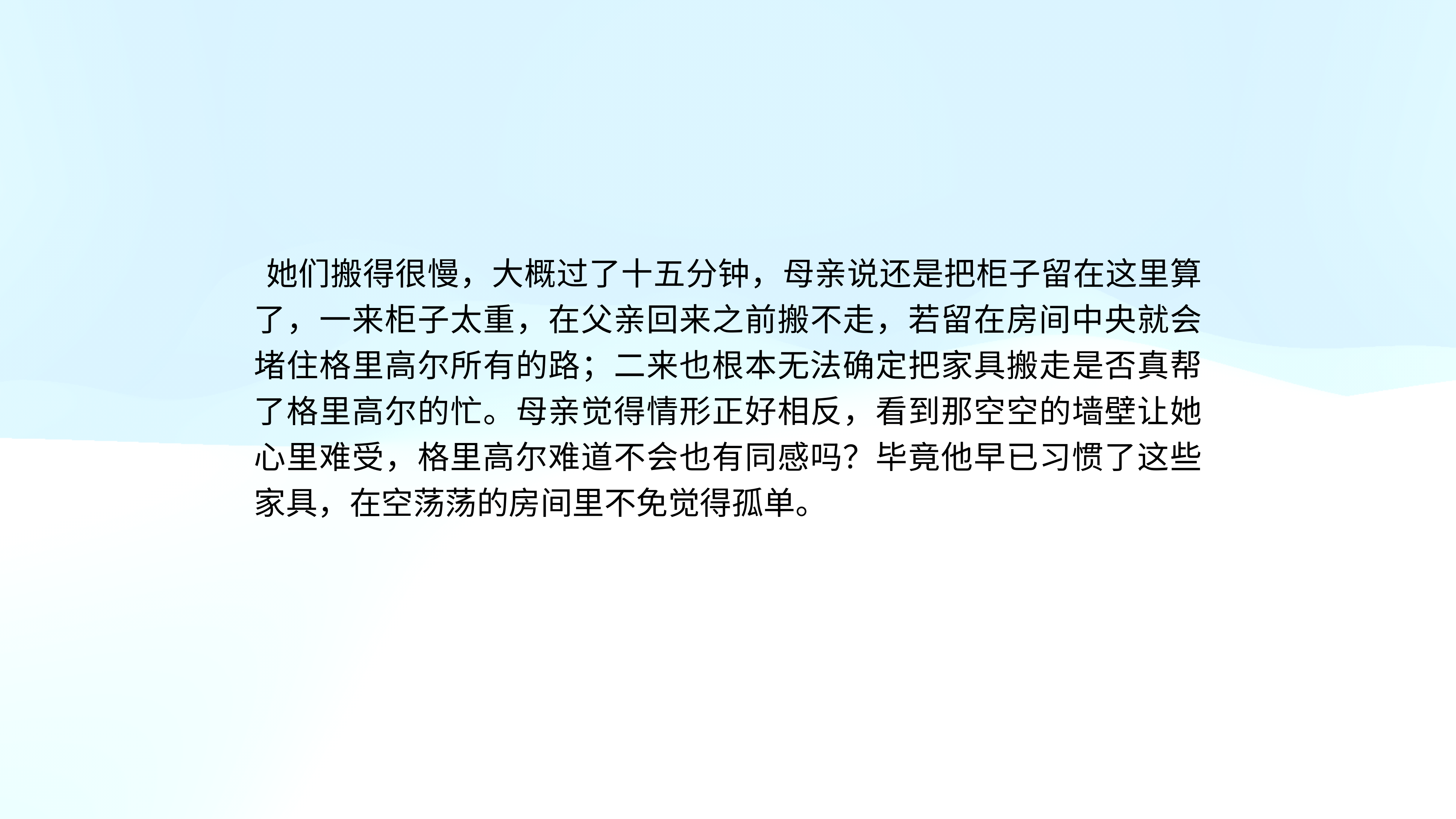

她们搬得很慢，大概过了十五分钟，母亲说还是把柜子留在这里算了，一来柜子太重，在父亲回来之前搬不走，若留在房间中央就会堵住格里高尔所有的路；二来也根本无法确定把家具搬走是否真帮了格里高尔的忙。母亲觉得情形正好相反，看到那空空的墙壁让她心里难受，格里高尔难道不会也有同感吗？毕竟他早已习惯了这些家具，在空荡荡的房间里不免觉得孤单。